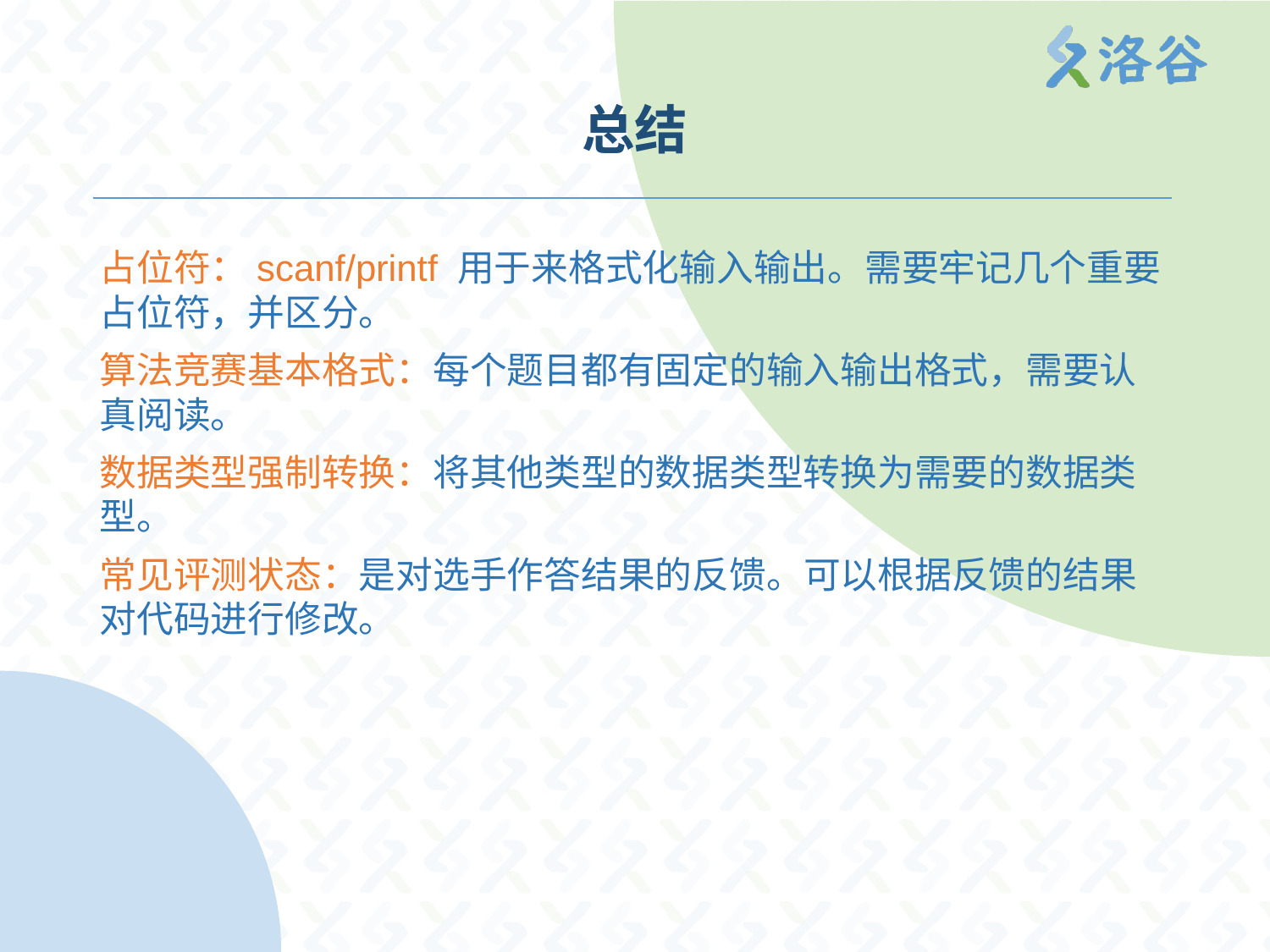

# 总结
占位符：scanf/printf 用于来格式化输入输出。需要牢记几个重要占位符，并区分。
算法竞赛基本格式：每个题目都有固定的输入输出格式，需要认真阅读。
数据类型强制转换：将其他类型的数据类型转换为需要的数据类型。
常见评测状态：是对选手作答结果的反馈。可以根据反馈的结果对代码进行修改。